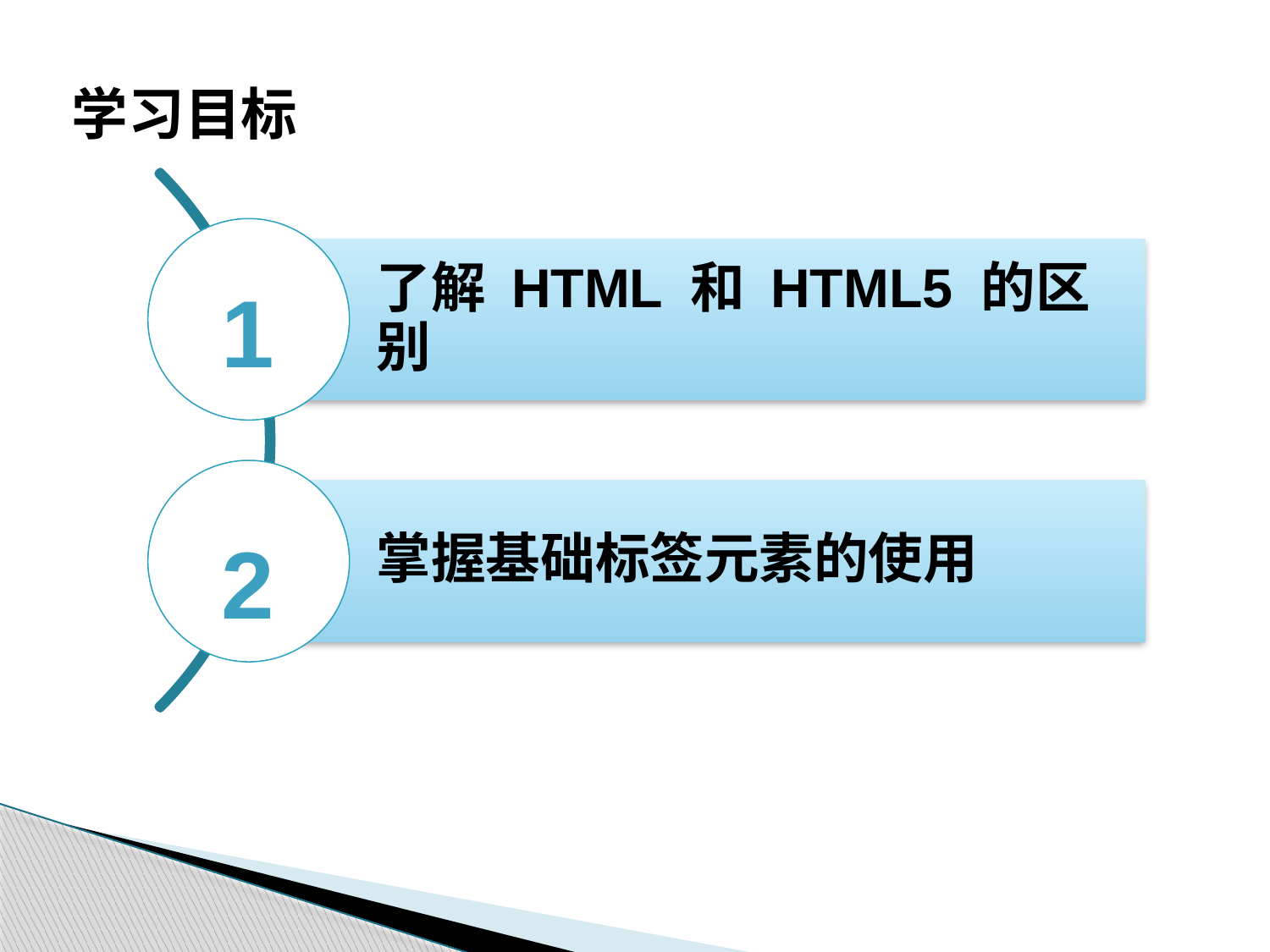

学习目标
了解 HTML 和 HTML5 的区别
掌握基础标签元素的使用
1
2